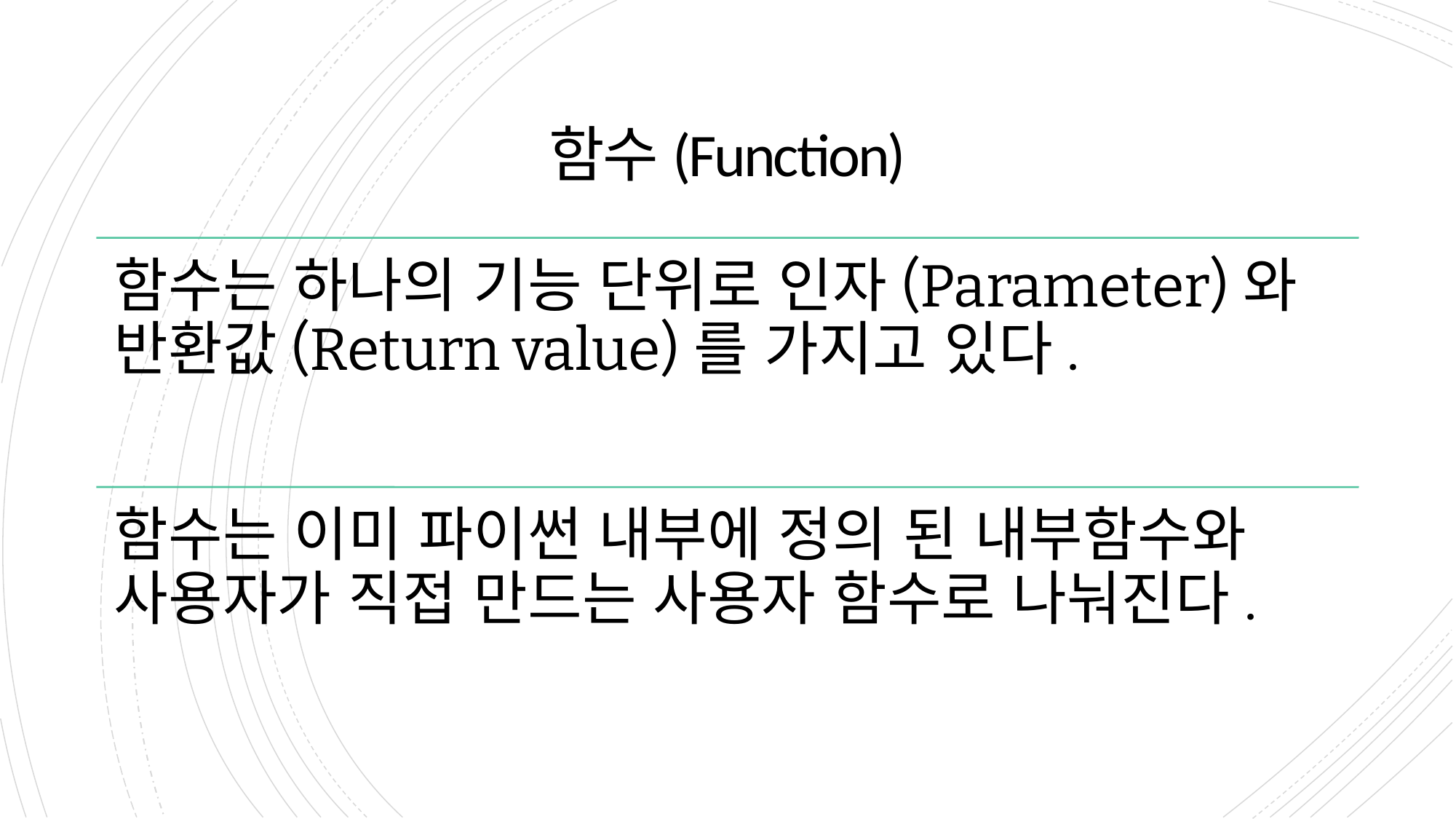

# 함수(Function)
함수는 하나의 기능 단위로 인자(Parameter)와 반환값(Return value)를 가지고 있다.
함수는 이미 파이썬 내부에 정의 된 내부함수와 사용자가 직접 만드는 사용자 함수로 나눠진다.